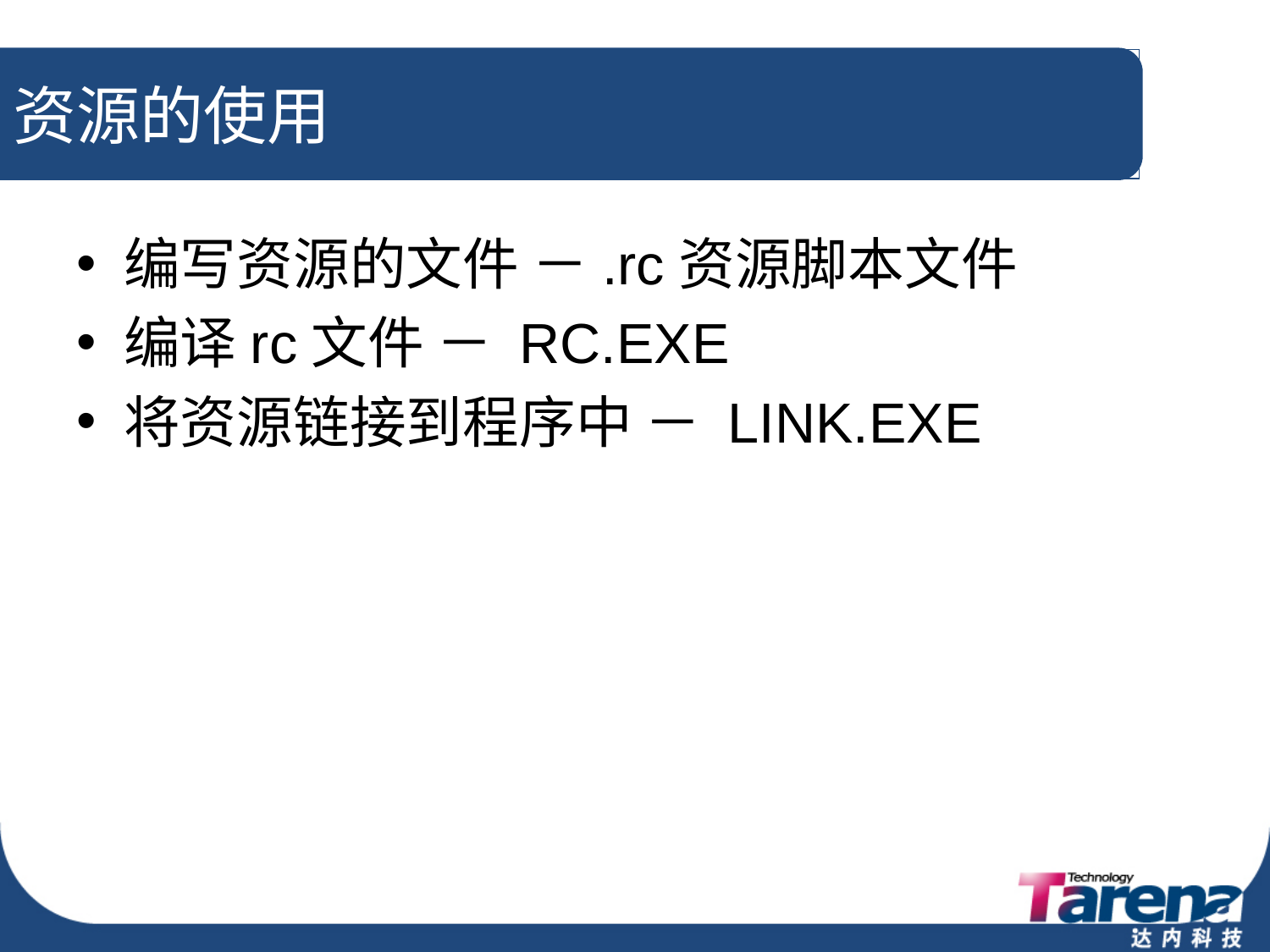

# 资源的使用
编写资源的文件 －.rc资源脚本文件
编译rc文件 － RC.EXE
将资源链接到程序中 － LINK.EXE